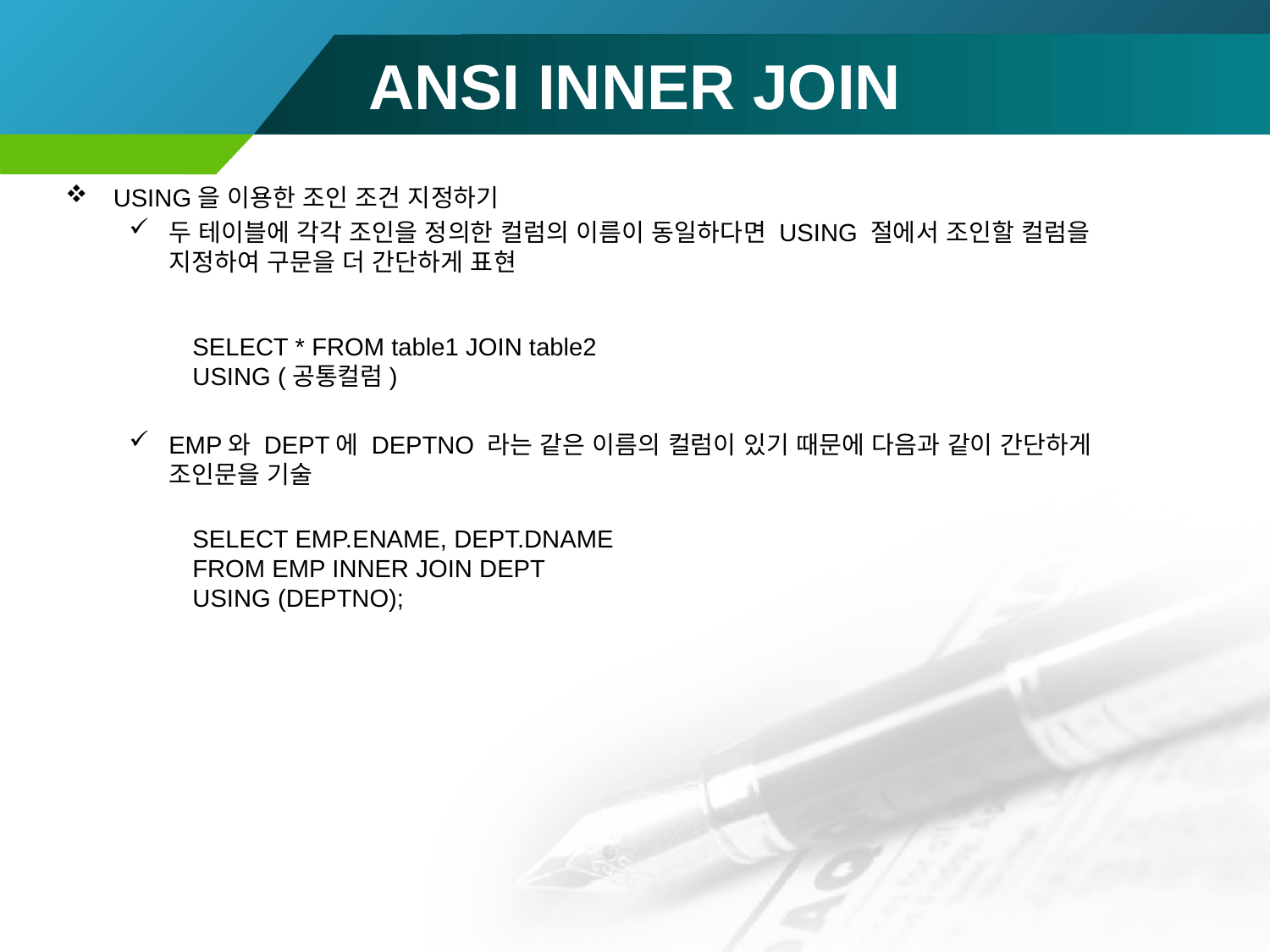

# ANSI INNER JOIN
USING을 이용한 조인 조건 지정하기
두 테이블에 각각 조인을 정의한 컬럼의 이름이 동일하다면 USING 절에서 조인할 컬럼을 지정하여 구문을 더 간단하게 표현

SELECT * FROM table1 JOIN table2
USING (공통컬럼)

EMP와 DEPT에 DEPTNO 라는 같은 이름의 컬럼이 있기 때문에 다음과 같이 간단하게 조인문을 기술

SELECT EMP.ENAME, DEPT.DNAME
FROM EMP INNER JOIN DEPT
USING (DEPTNO);